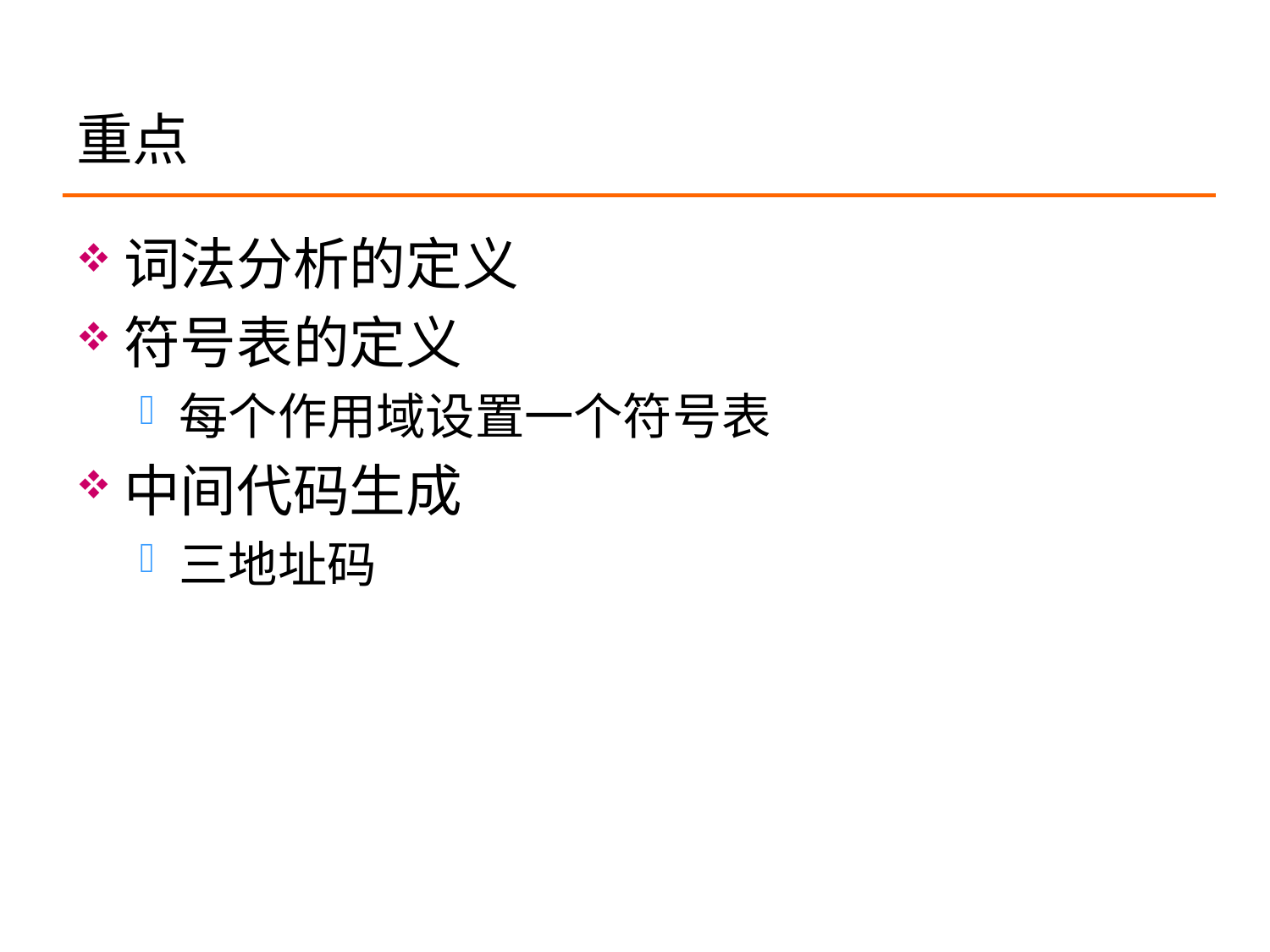

# 重点
词法分析的定义
符号表的定义
每个作用域设置一个符号表
中间代码生成
三地址码